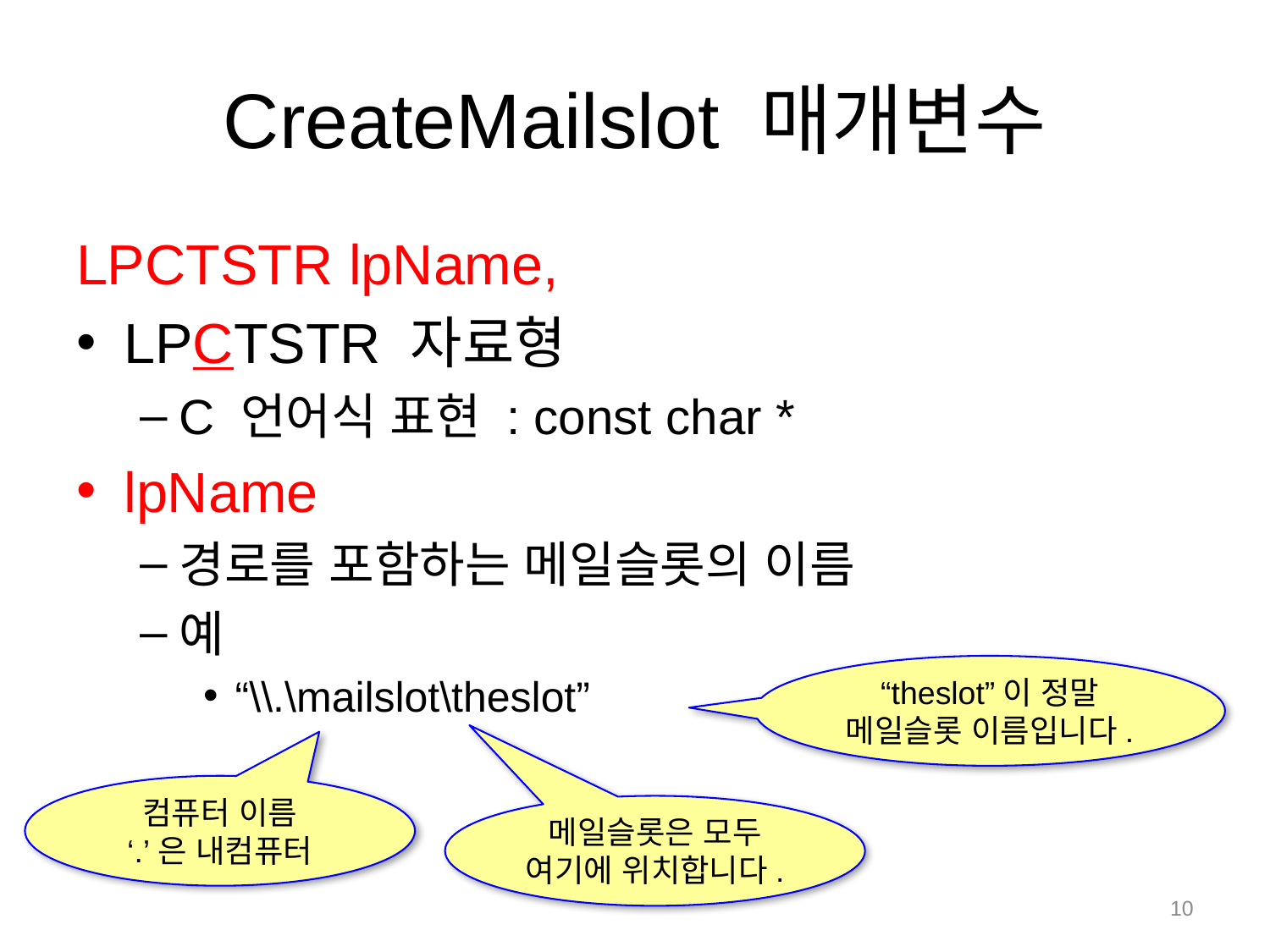

# CreateMailslot 매개변수
LPCTSTR lpName,
LPCTSTR 자료형
C 언어식 표현 : const char *
lpName
경로를 포함하는 메일슬롯의 이름
예
“\\.\mailslot\theslot”
“theslot”이 정말 메일슬롯 이름입니다.
컴퓨터 이름
‘.’은 내컴퓨터
메일슬롯은 모두 여기에 위치합니다.
10